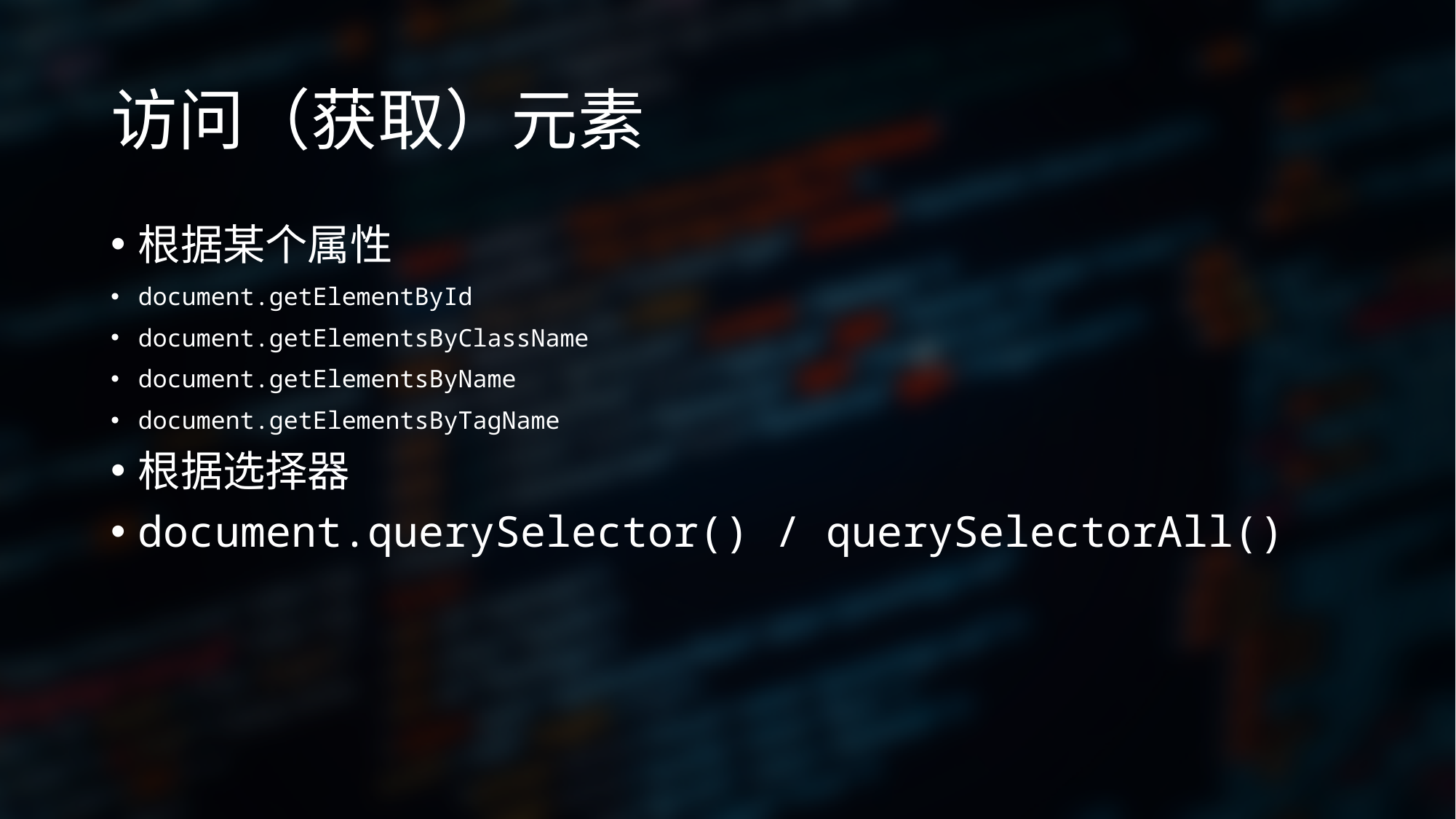

# 访问（获取）元素
根据某个属性
document.getElementById
document.getElementsByClassName
document.getElementsByName
document.getElementsByTagName
根据选择器
document.querySelector() / querySelectorAll()